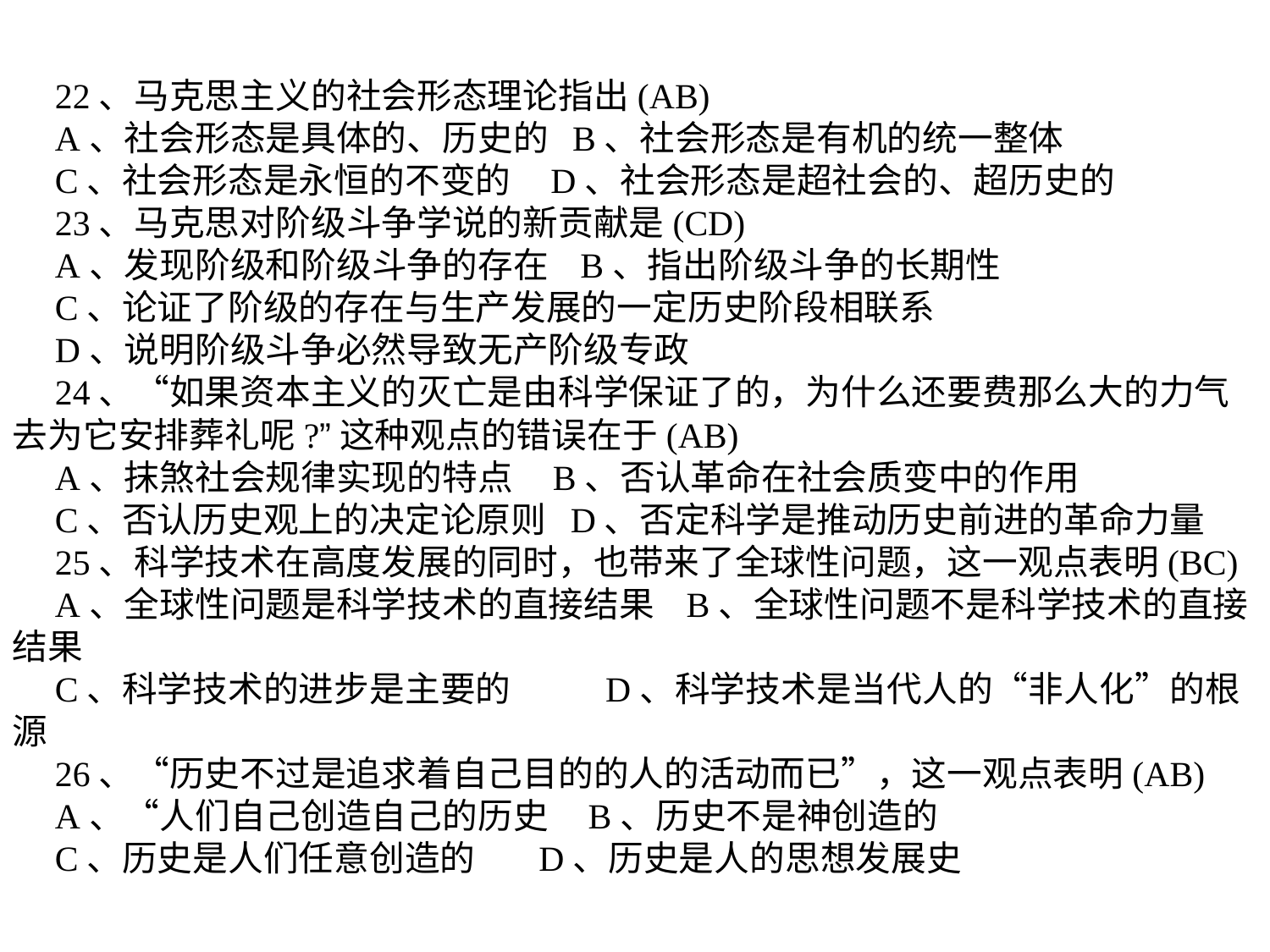

22、马克思主义的社会形态理论指出(AB)
A、社会形态是具体的、历史的  B、社会形态是有机的统一整体
C、社会形态是永恒的不变的    D、社会形态是超社会的、超历史的
23、马克思对阶级斗争学说的新贡献是(CD)
A、发现阶级和阶级斗争的存在   B、指出阶级斗争的长期性
C、论证了阶级的存在与生产发展的一定历史阶段相联系
D、说明阶级斗争必然导致无产阶级专政
24、“如果资本主义的灭亡是由科学保证了的，为什么还要费那么大的力气去为它安排葬礼呢?”这种观点的错误在于(AB)
A、抹煞社会规律实现的特点    B、否认革命在社会质变中的作用
C、否认历史观上的决定论原则  D、否定科学是推动历史前进的革命力量
25、科学技术在高度发展的同时，也带来了全球性问题，这一观点表明(BC)
A、全球性问题是科学技术的直接结果   B、全球性问题不是科学技术的直接结果
C、科学技术的进步是主要的           D、科学技术是当代人的“非人化”的根源
26、“历史不过是追求着自己目的的人的活动而已”，这一观点表明(AB)
A、“人们自己创造自己的历史    B、历史不是神创造的
C、历史是人们任意创造的       D、历史是人的思想发展史